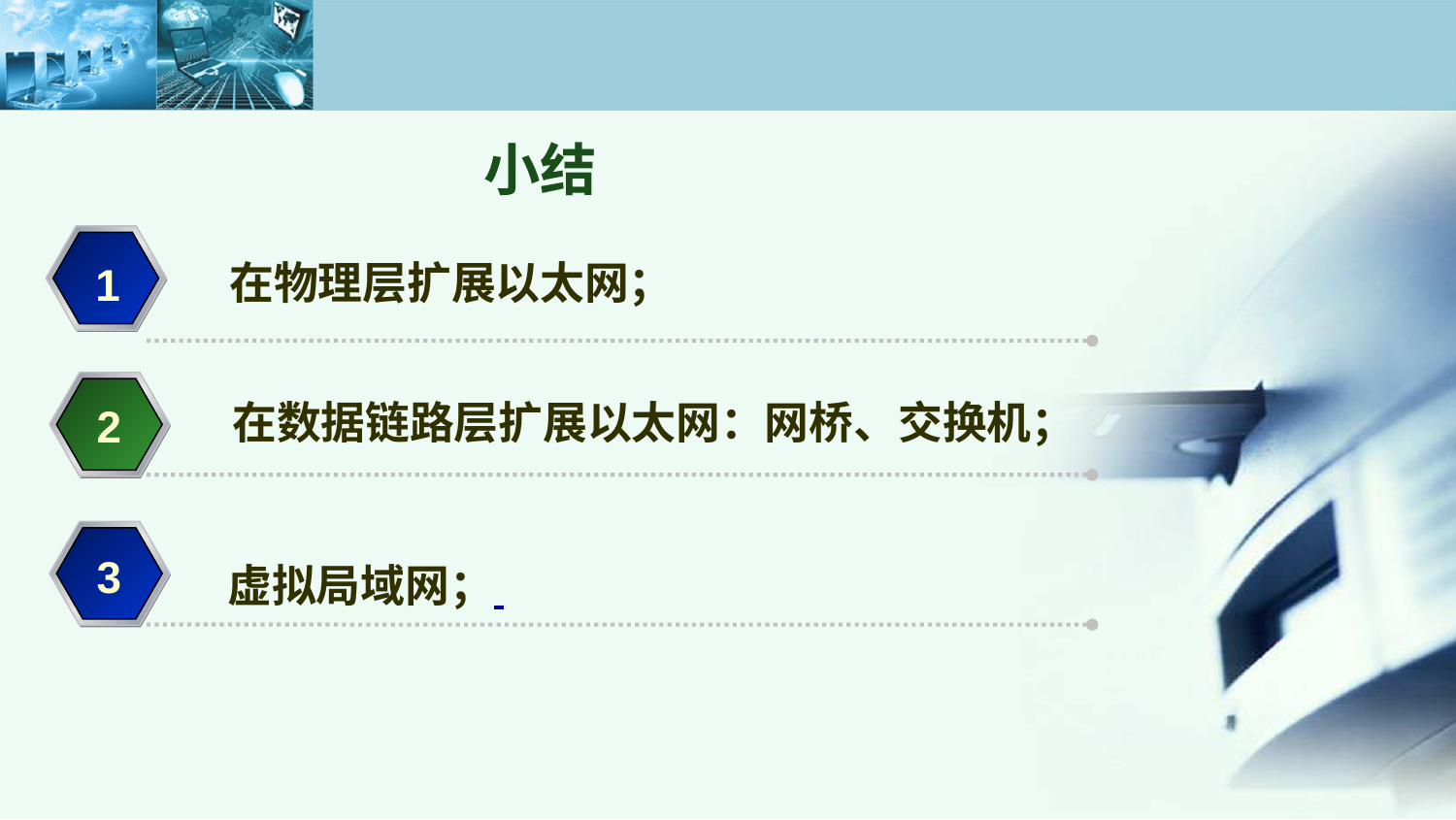

小结

在物理层扩展以太网；
1

在数据链路层扩展以太网：网桥、交换机；
2

3
虚拟局域网；